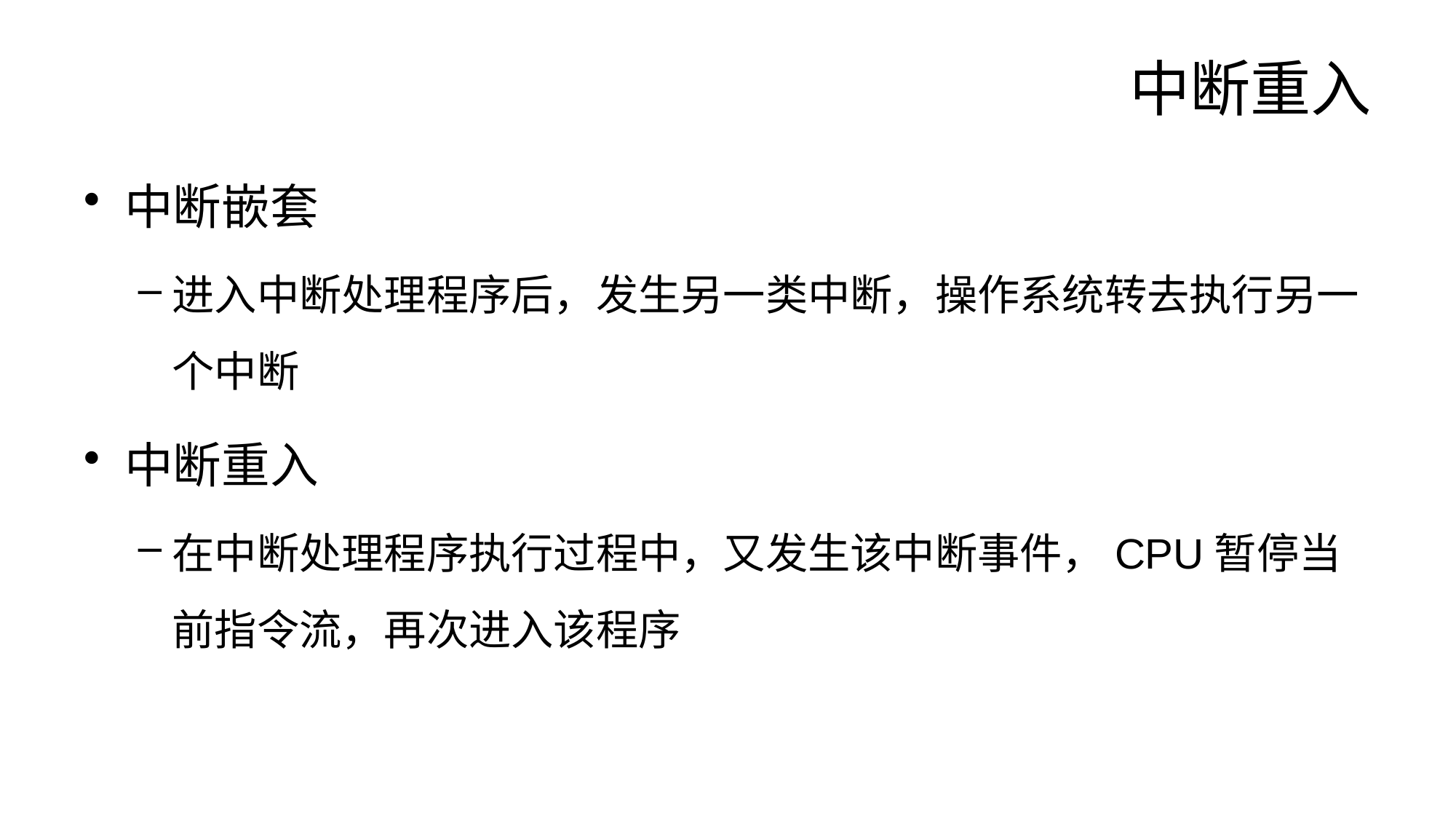

# 中断重入
中断嵌套
进入中断处理程序后，发生另一类中断，操作系统转去执行另一个中断
中断重入
在中断处理程序执行过程中，又发生该中断事件，CPU暂停当前指令流，再次进入该程序